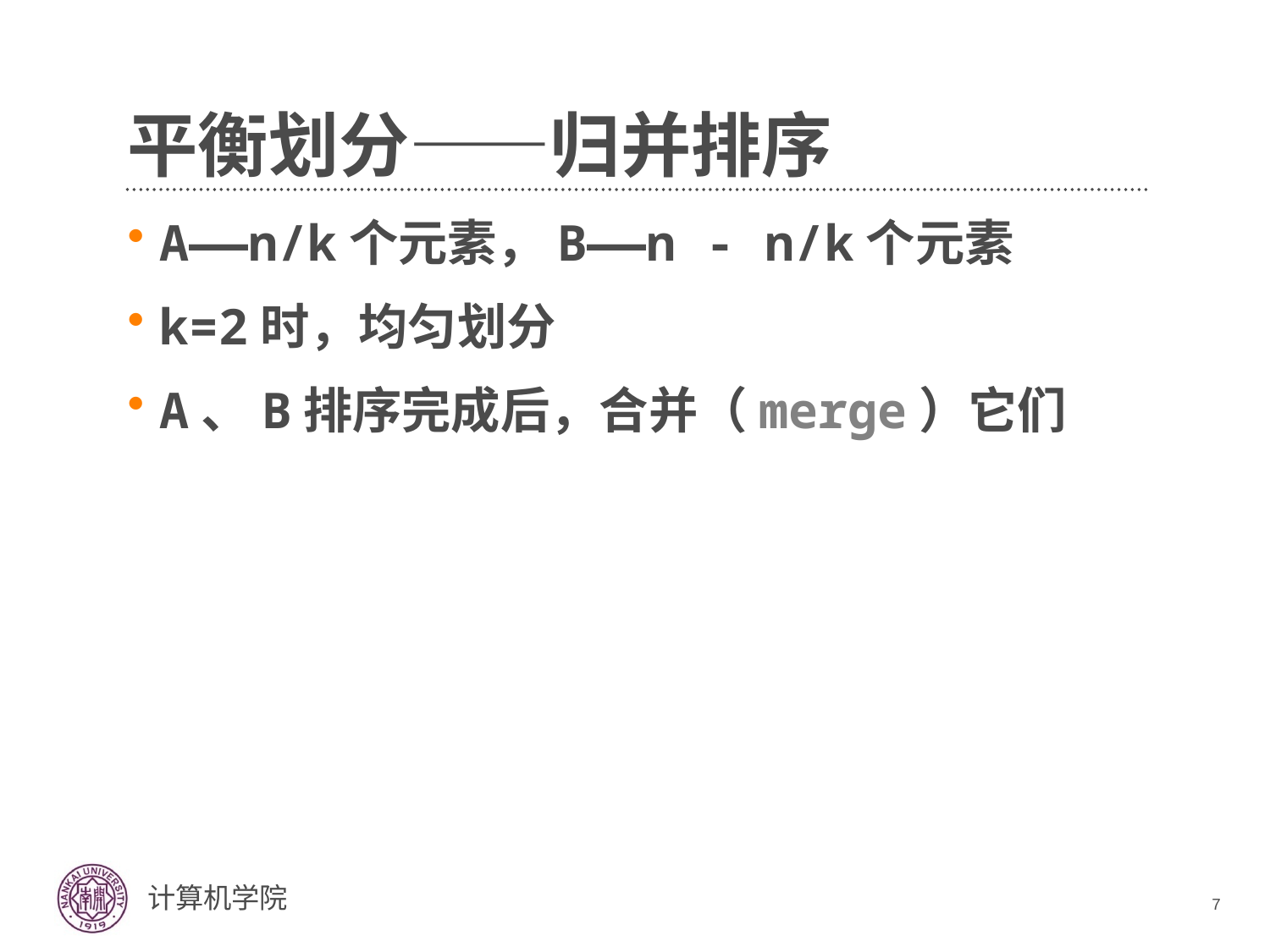

# 平衡划分——归并排序
A——n/k个元素，B——n - n/k个元素
k=2时，均匀划分
A、B排序完成后，合并（merge）它们
7